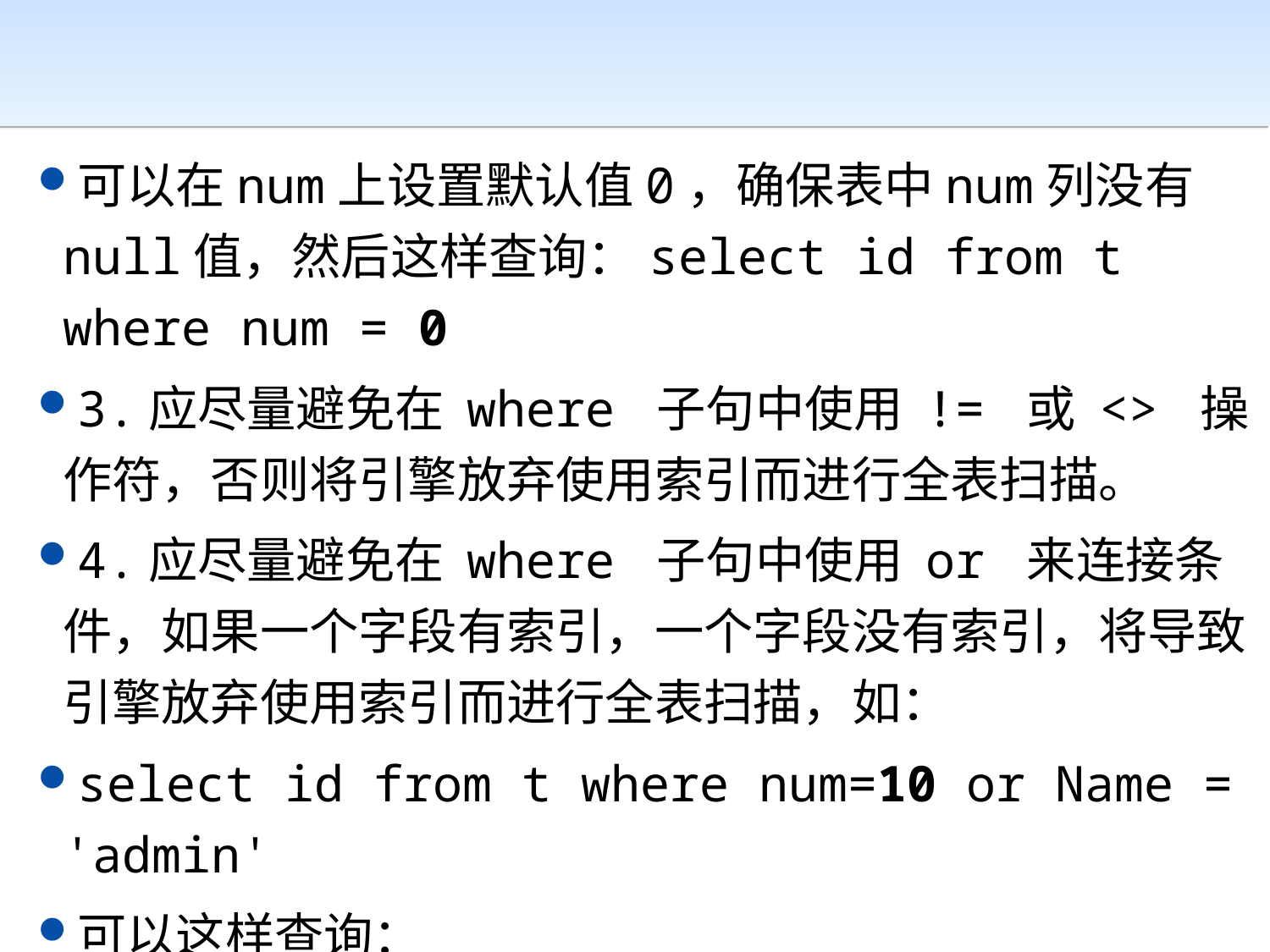

#
可以在num上设置默认值0，确保表中num列没有null值，然后这样查询：select id from t where num = 0
3.应尽量避免在 where 子句中使用 != 或 <> 操作符，否则将引擎放弃使用索引而进行全表扫描。
4.应尽量避免在 where 子句中使用 or 来连接条件，如果一个字段有索引，一个字段没有索引，将导致引擎放弃使用索引而进行全表扫描，如：
select id from t where num=10 or Name = 'admin'
可以这样查询：